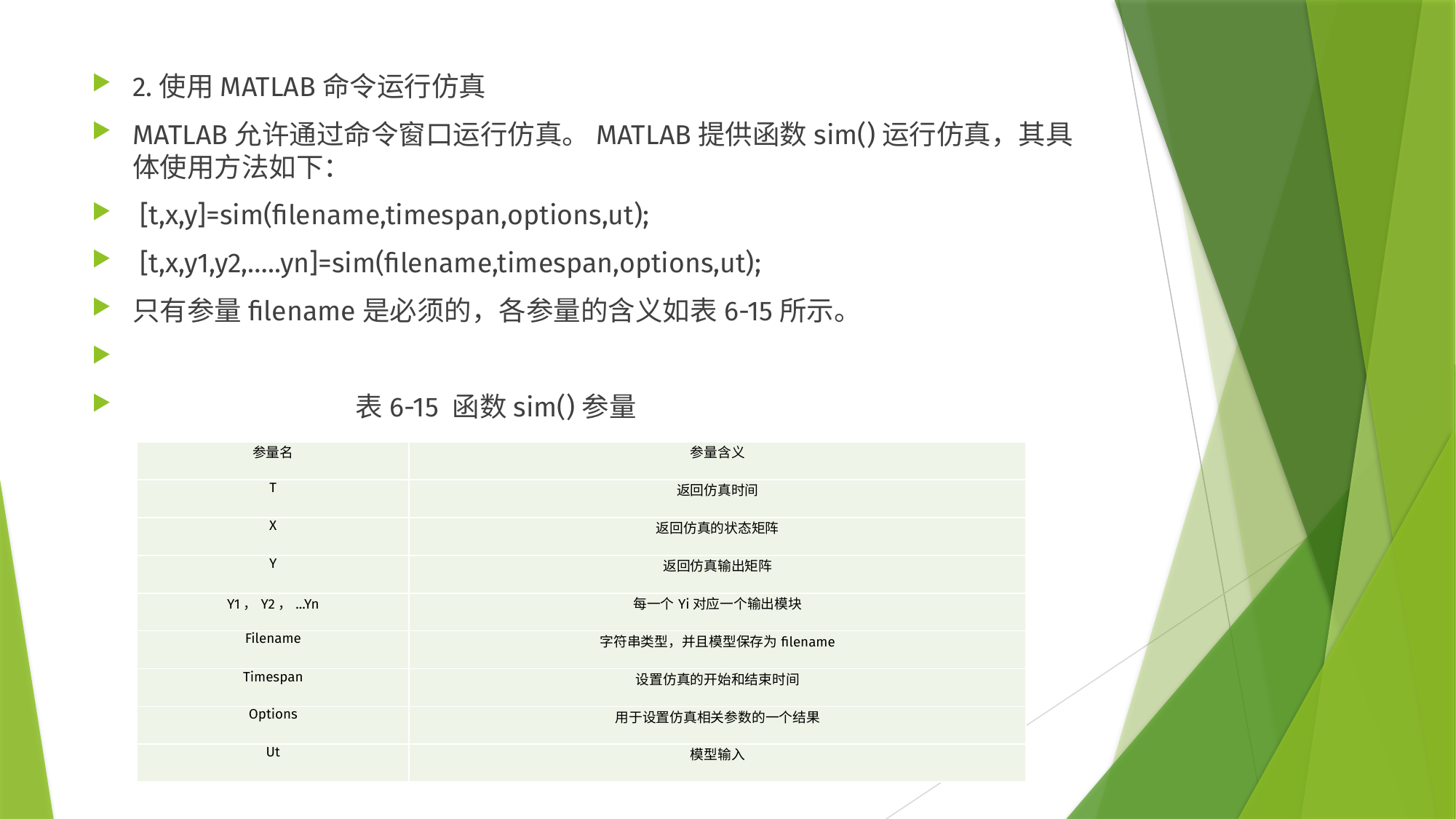

2.使用MATLAB命令运行仿真
MATLAB允许通过命令窗口运行仿真。MATLAB提供函数sim()运行仿真，其具体使用方法如下：
 [t,x,y]=sim(filename,timespan,options,ut);
 [t,x,y1,y2,…..yn]=sim(filename,timespan,options,ut);
只有参量filename是必须的，各参量的含义如表6-15所示。

                                   表6-15 函数sim()参量

| 参量名 | 参量含义 |
| --- | --- |
| T | 返回仿真时间 |
| X | 返回仿真的状态矩阵 |
| Y | 返回仿真输出矩阵 |
| Y1，Y2，...Yn | 每一个Yi对应一个输出模块 |
| Filename | 字符串类型，并且模型保存为filename |
| Timespan | 设置仿真的开始和结束时间 |
| Options | 用于设置仿真相关参数的一个结果 |
| Ut | 模型输入 |